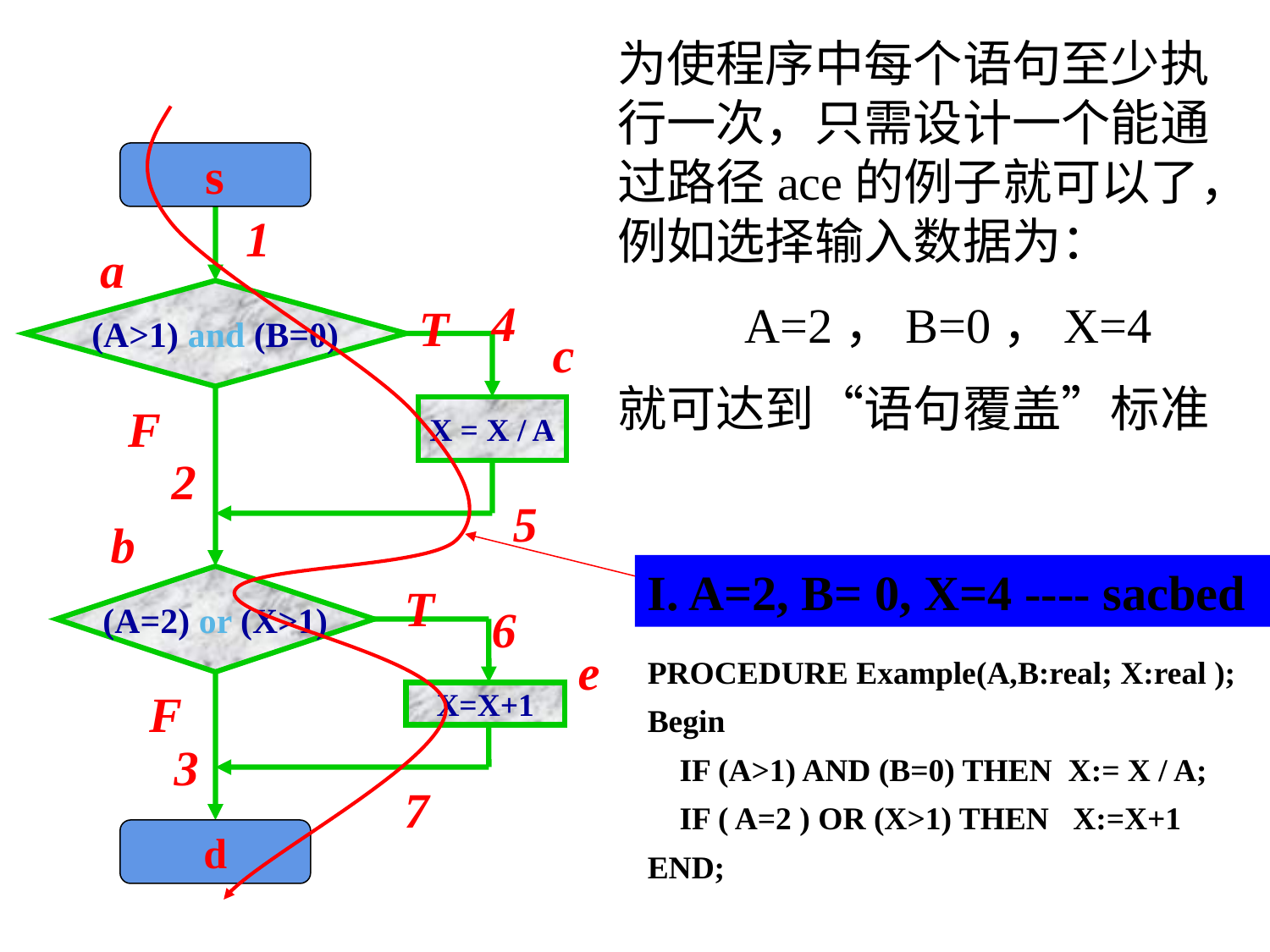

为使程序中每个语句至少执行一次，只需设计一个能通过路径ace的例子就可以了，例如选择输入数据为：
	A=2，B=0，X=4
就可达到“语句覆盖”标准

s

1
a
(A>1) and (B=0)
4
T
c

F
X = X / A
2

5
b

I. A=2, B= 0, X=4 ---- sacbed
(A=2) or (X>1)
T
6

e
PROCEDURE Example(A,B:real; X:real );
Begin
    IF (A>1) AND (B=0) THEN  X:= X / A;
    IF ( A=2 ) OR (X>1) THEN   X:=X+1
END;

F
X=X+1

3

7
d